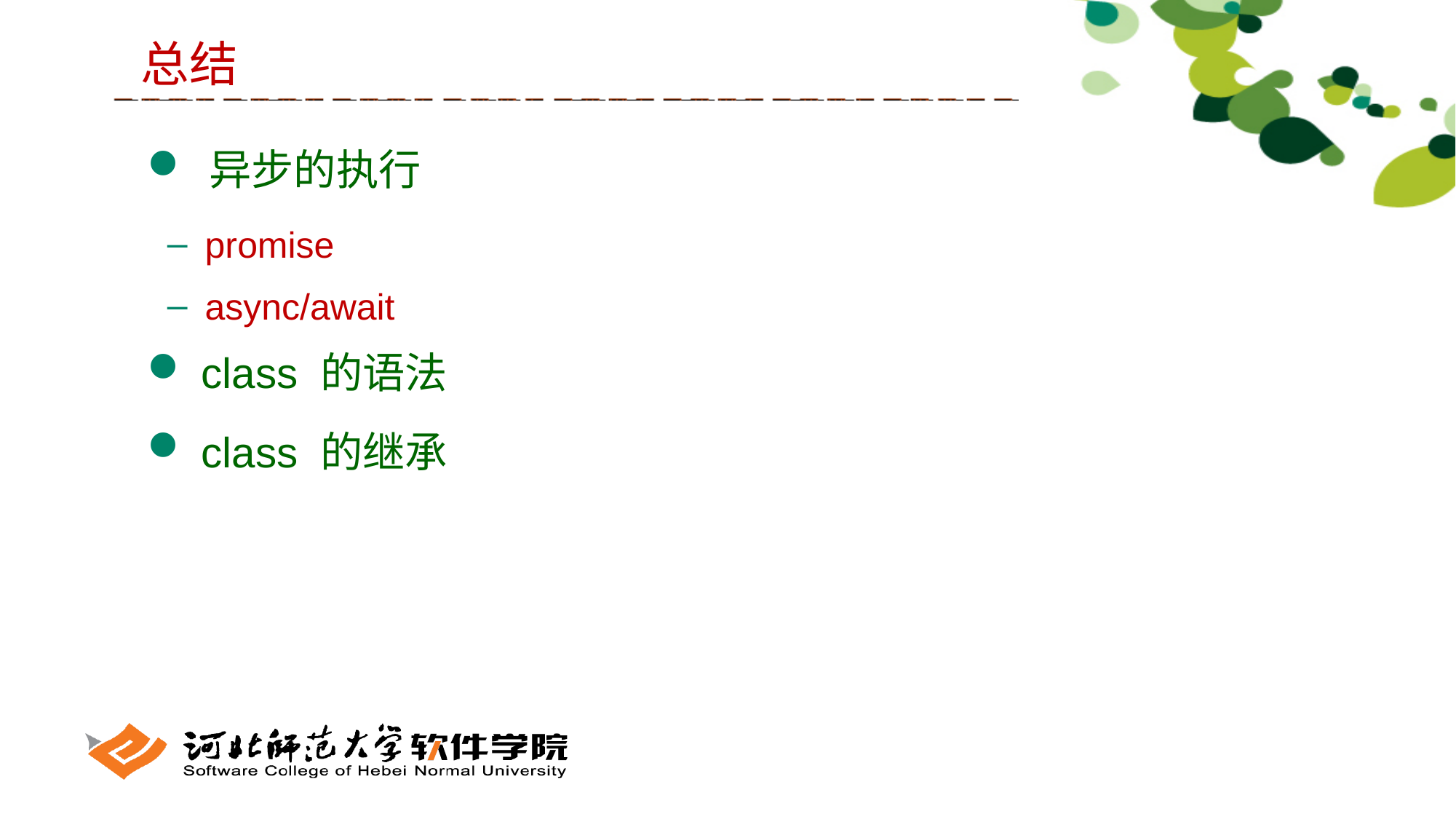

总结
 异步的执行
 promise
 async/await
 class 的语法
 class 的继承